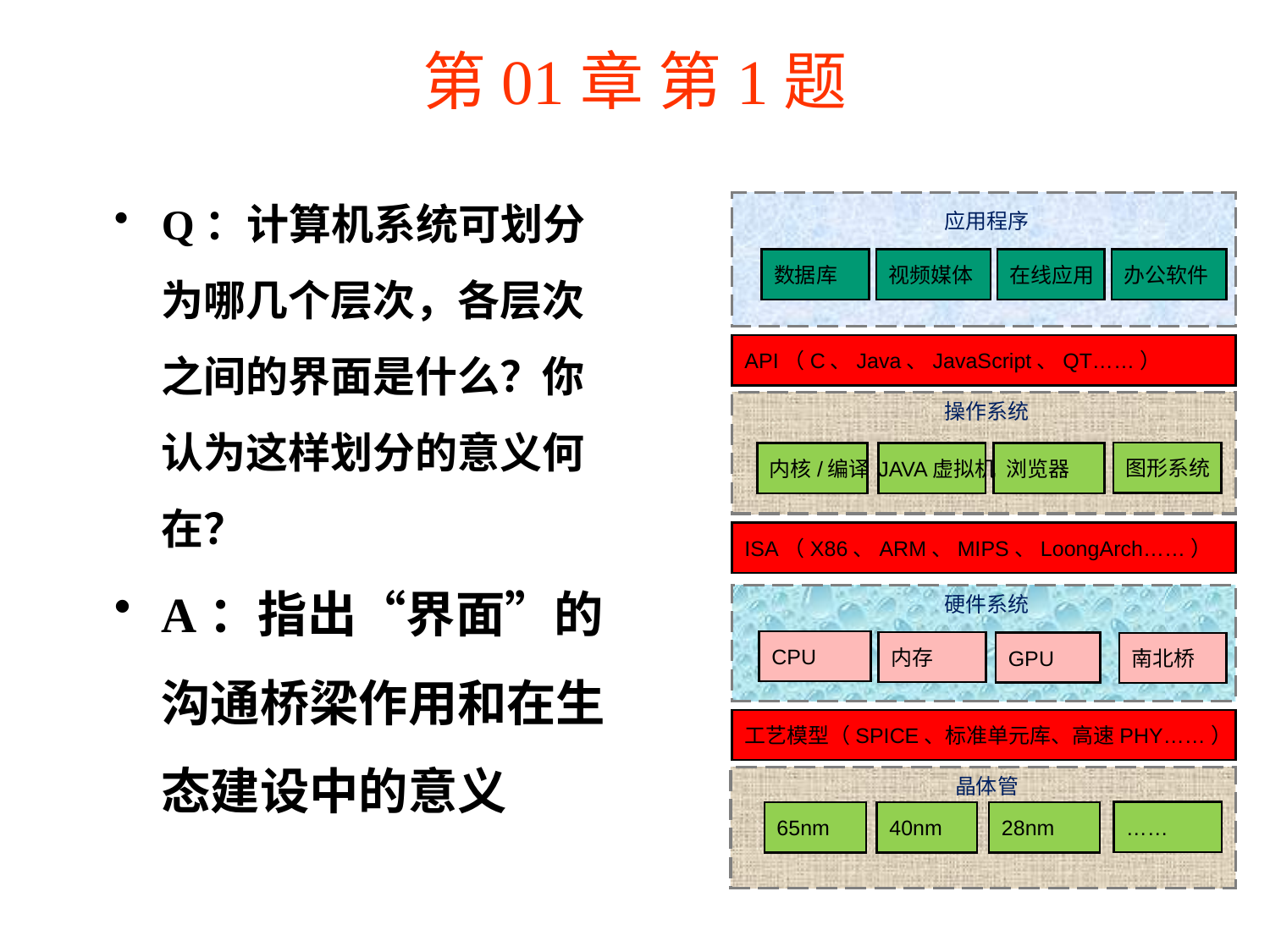

# 第01章 第1题
Q：计算机系统可划分为哪几个层次，各层次之间的界面是什么？你认为这样划分的意义何在？
A：指出“界面”的沟通桥梁作用和在生态建设中的意义

应用程序
在线应用
办公软件
数据库
视频媒体
API（C、Java、JavaScript、QT……）
操作系统

图形系统
内核/编译
JAVA虚拟机
浏览器
ISA（X86、ARM、MIPS、LoongArch……）

硬件系统
CPU
GPU
南北桥
工艺模型（SPICE、标准单元库、高速PHY……）

……
65nm
40nm
28nm
内存
晶体管